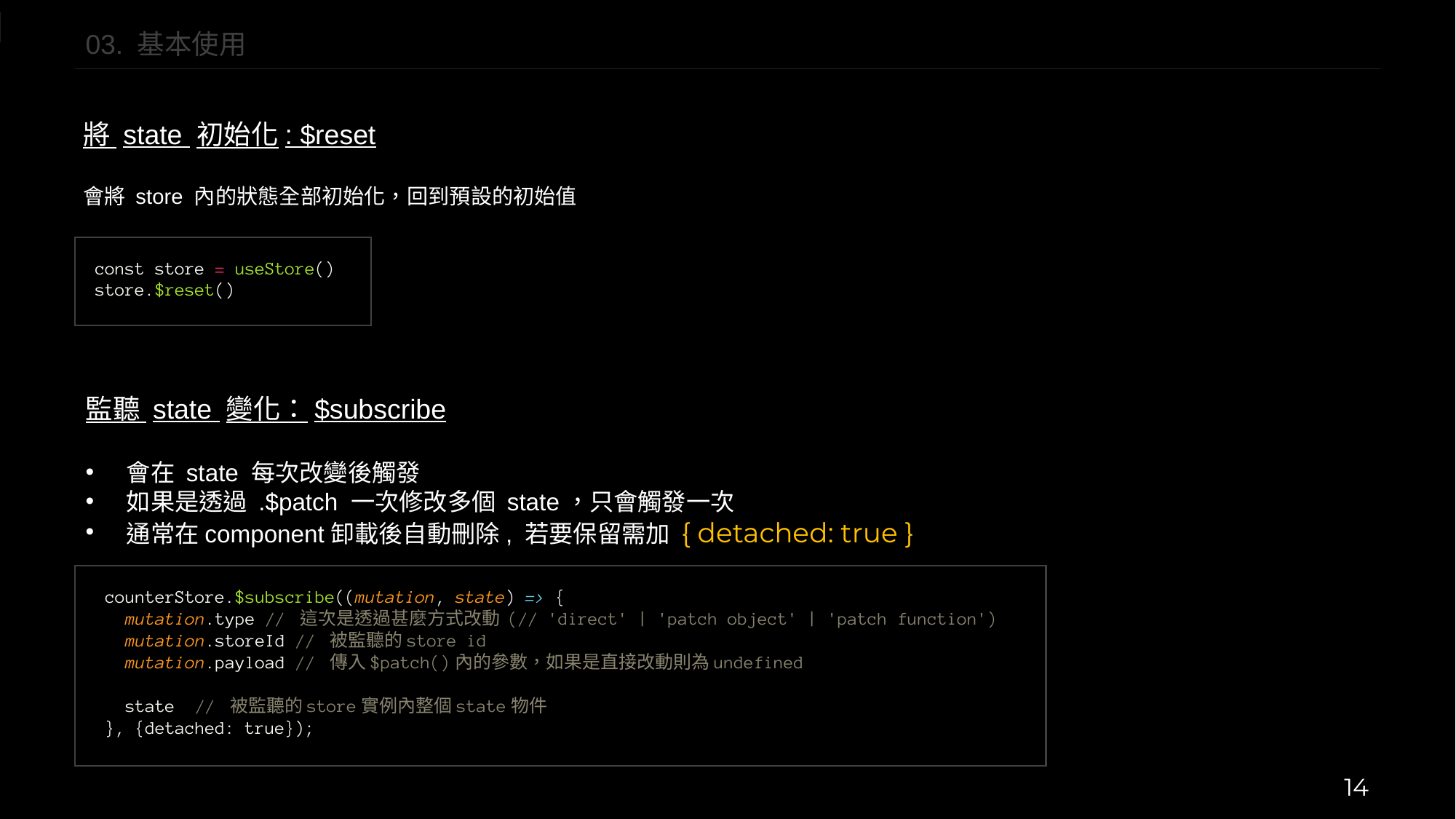

03. 基本使用
將 state 初始化: $reset
會將 store 內的狀態全部初始化，回到預設的初始值

const store = useStore()
store.$reset()
監聽 state 變化：$subscribe
會在 state 每次改變後觸發
如果是透過 .$patch 一次修改多個 state，只會觸發一次
通常在component卸載後自動刪除, 若要保留需加 { detached: true }

counterStore.$subscribe((mutation, state) => {
  mutation.type // 這次是透過甚麼方式改動 (// 'direct' | 'patch object' | 'patch function')
  mutation.storeId // 被監聽的store id
  mutation.payload // 傳入$patch()內的參數，如果是直接改動則為undefined

  state  // 被監聽的store實例內整個state物件
}, {detached: true});